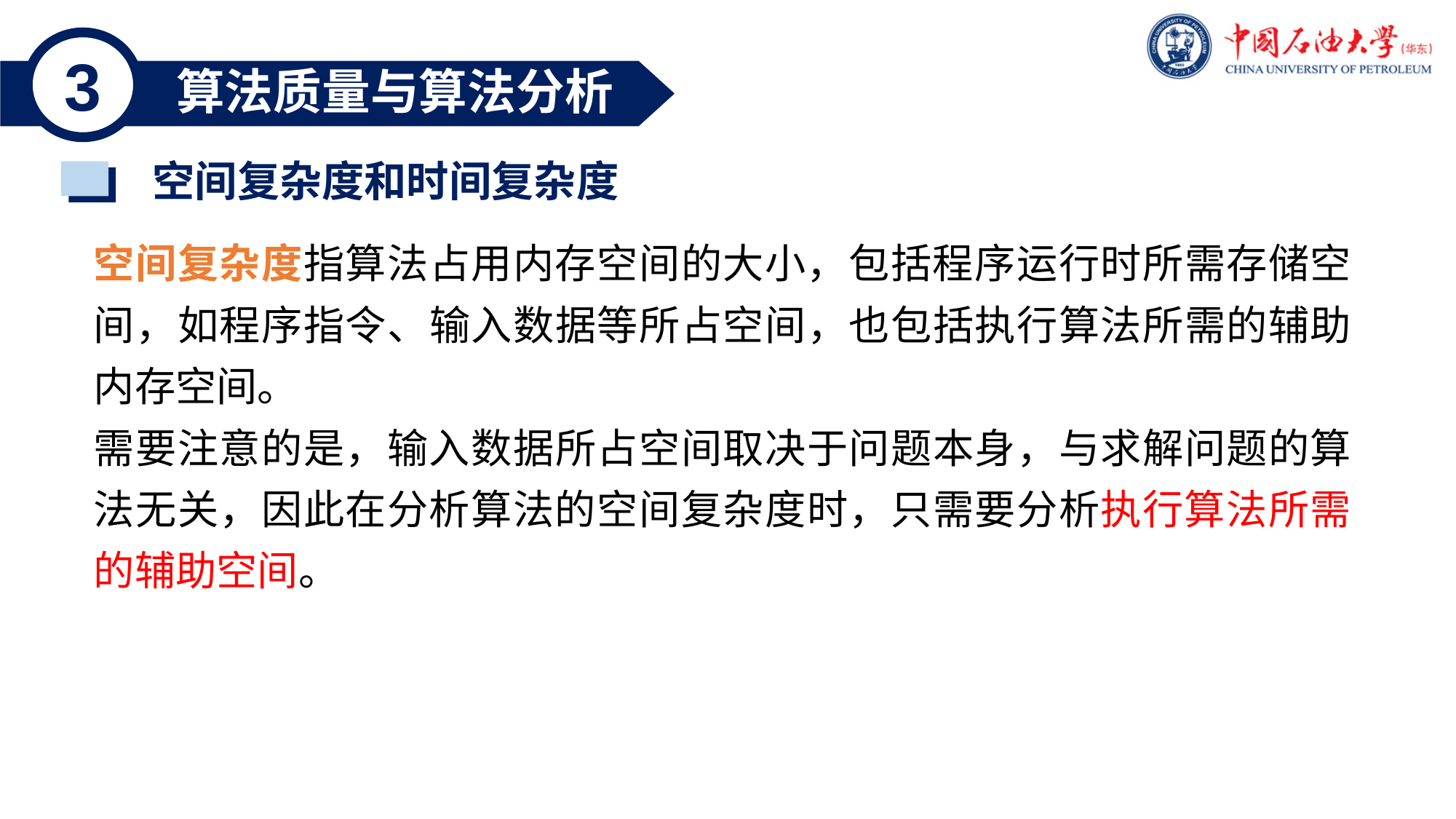

3
算法质量与算法分析
空间复杂度和时间复杂度

空间复杂度指算法占用内存空间的大小，包括程序运行时所需存储空间，如程序指令、输入数据等所占空间，也包括执行算法所需的辅助内存空间。
需要注意的是，输入数据所占空间取决于问题本身，与求解问题的算法无关，因此在分析算法的空间复杂度时，只需要分析执行算法所需的辅助空间。